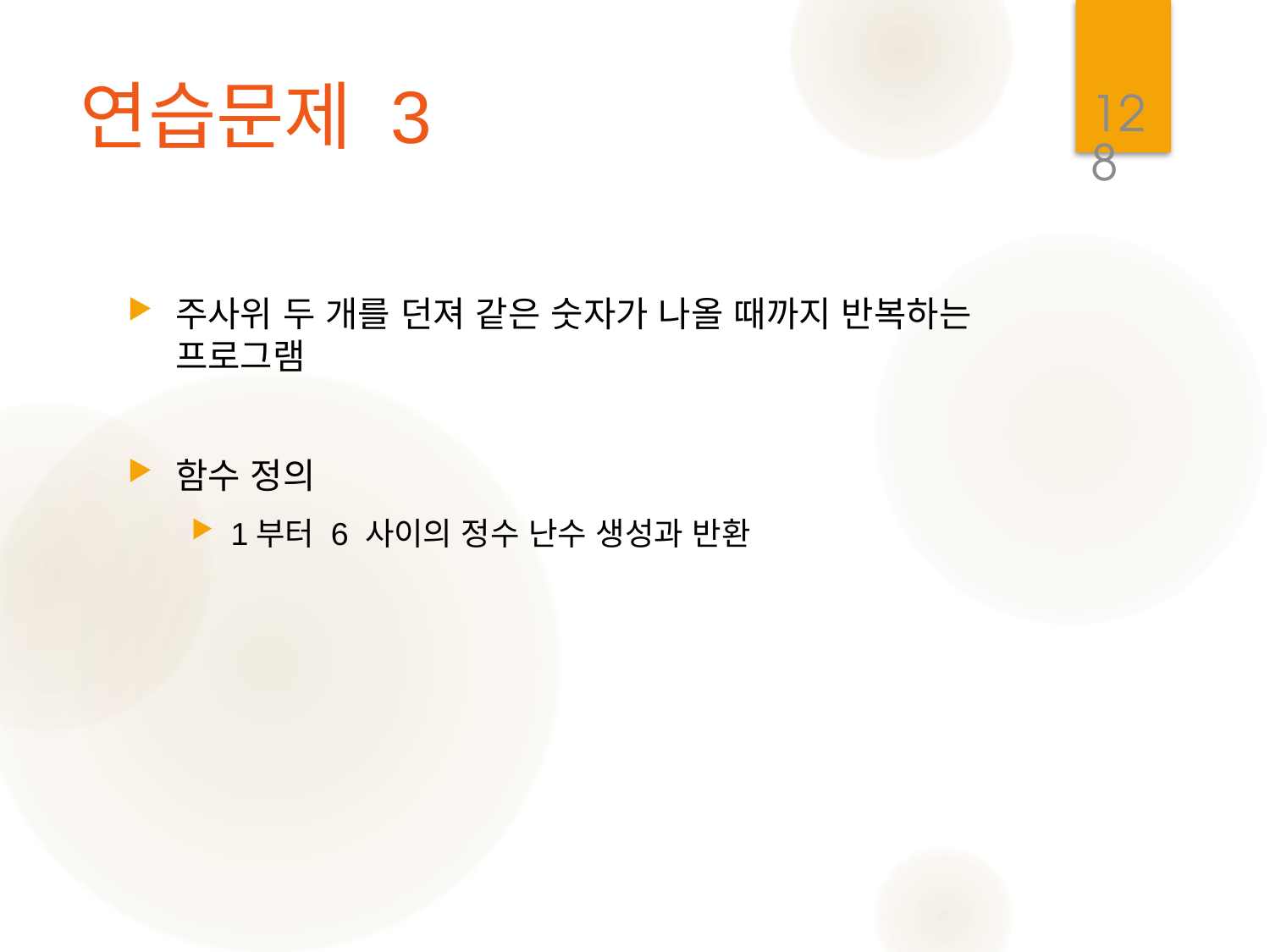

128
# 연습문제 3
주사위 두 개를 던져 같은 숫자가 나올 때까지 반복하는 프로그램

함수 정의
1부터 6 사이의 정수 난수 생성과 반환